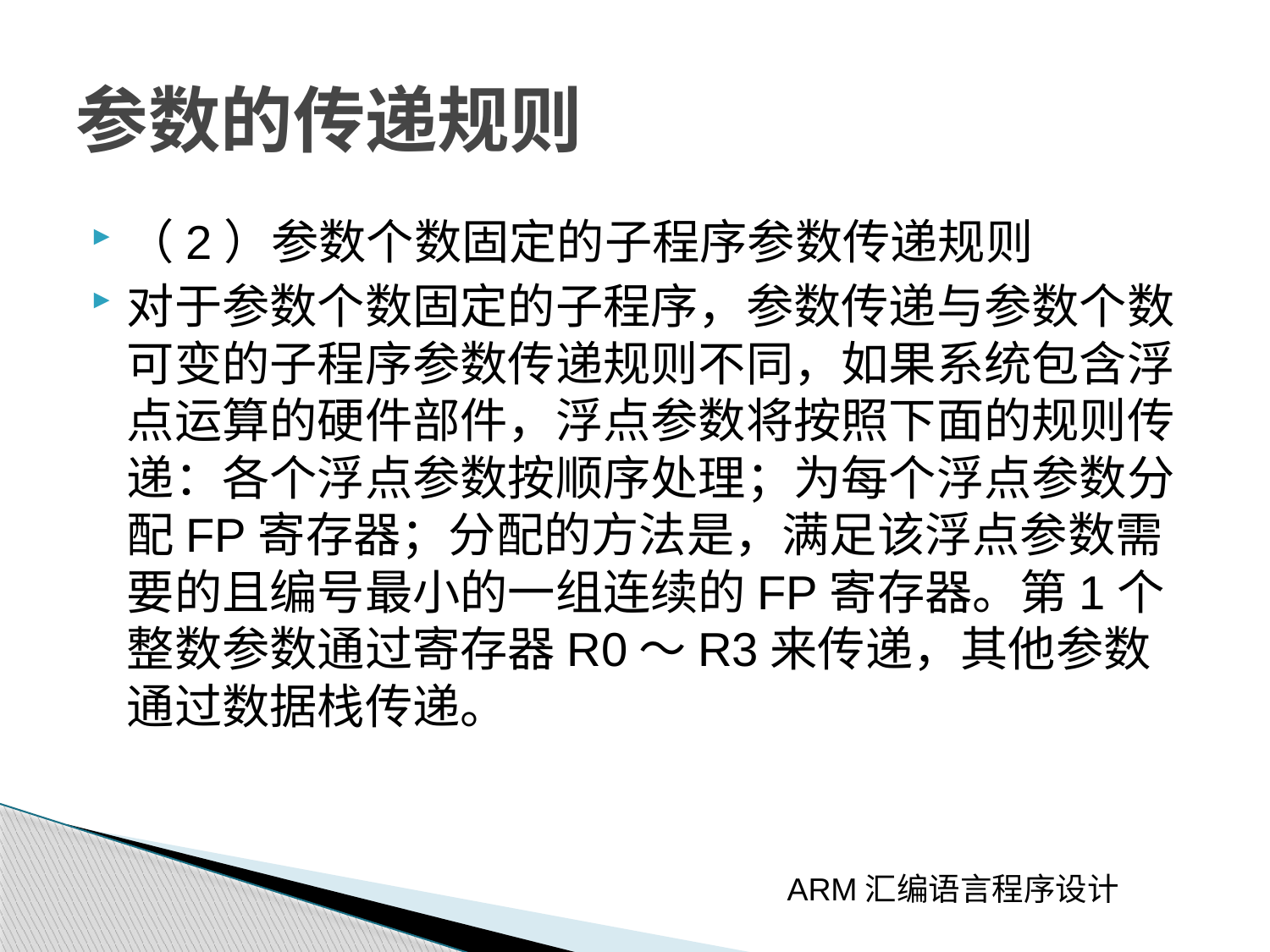

# 参数的传递规则
（2）参数个数固定的子程序参数传递规则
对于参数个数固定的子程序，参数传递与参数个数可变的子程序参数传递规则不同，如果系统包含浮点运算的硬件部件，浮点参数将按照下面的规则传递：各个浮点参数按顺序处理；为每个浮点参数分配FP寄存器；分配的方法是，满足该浮点参数需要的且编号最小的一组连续的FP寄存器。第1个整数参数通过寄存器R0～R3来传递，其他参数通过数据栈传递。

         ARM汇编语言程序设计